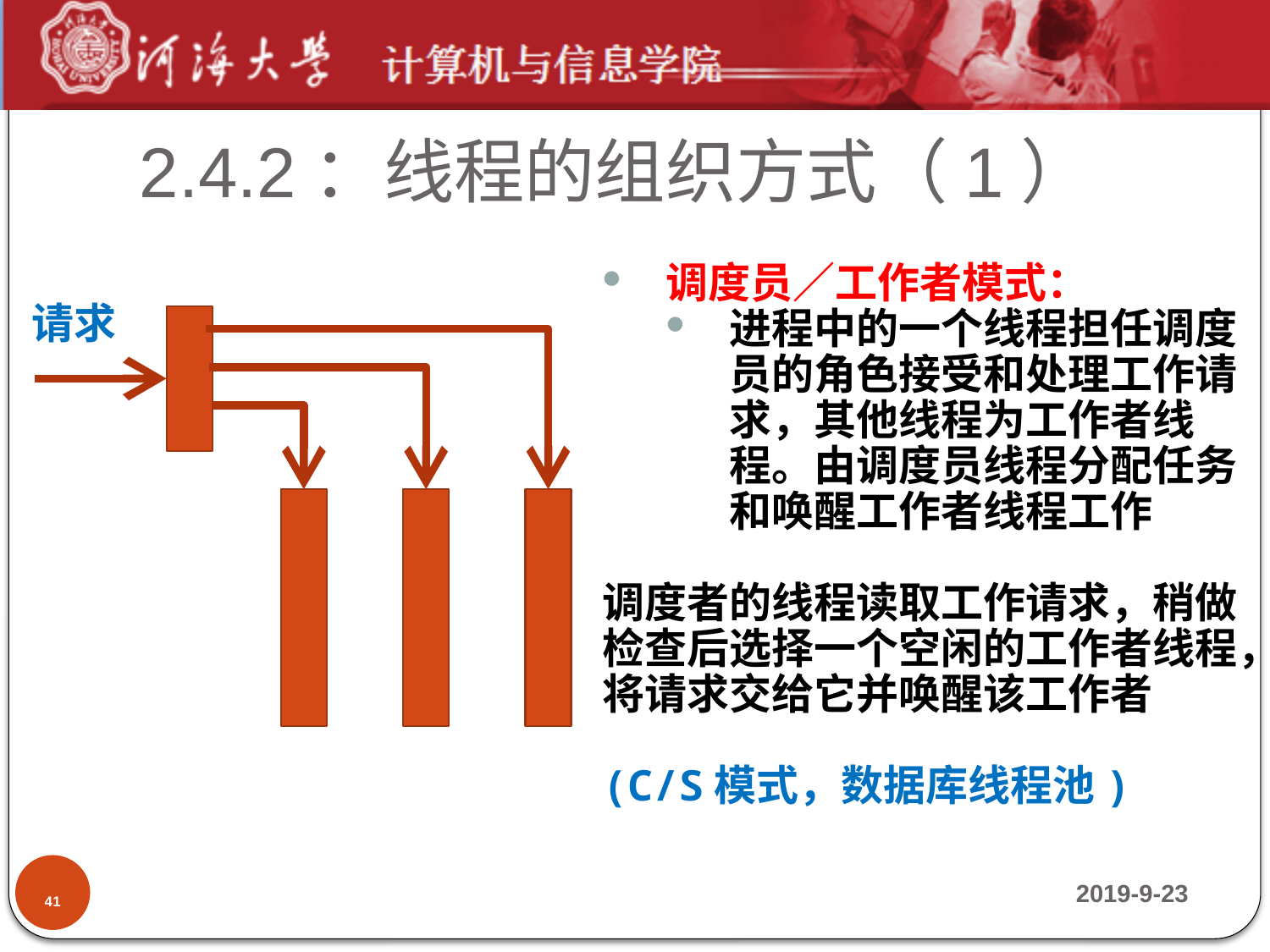

2.4.2：线程的组织方式（1）
调度员／工作者模式：
进程中的一个线程担任调度员的角色接受和处理工作请求，其他线程为工作者线程。由调度员线程分配任务和唤醒工作者线程工作

调度者的线程读取工作请求，稍做检查后选择一个空闲的工作者线程，将请求交给它并唤醒该工作者

(C/S模式，数据库线程池)
请求

41
2019-9-23